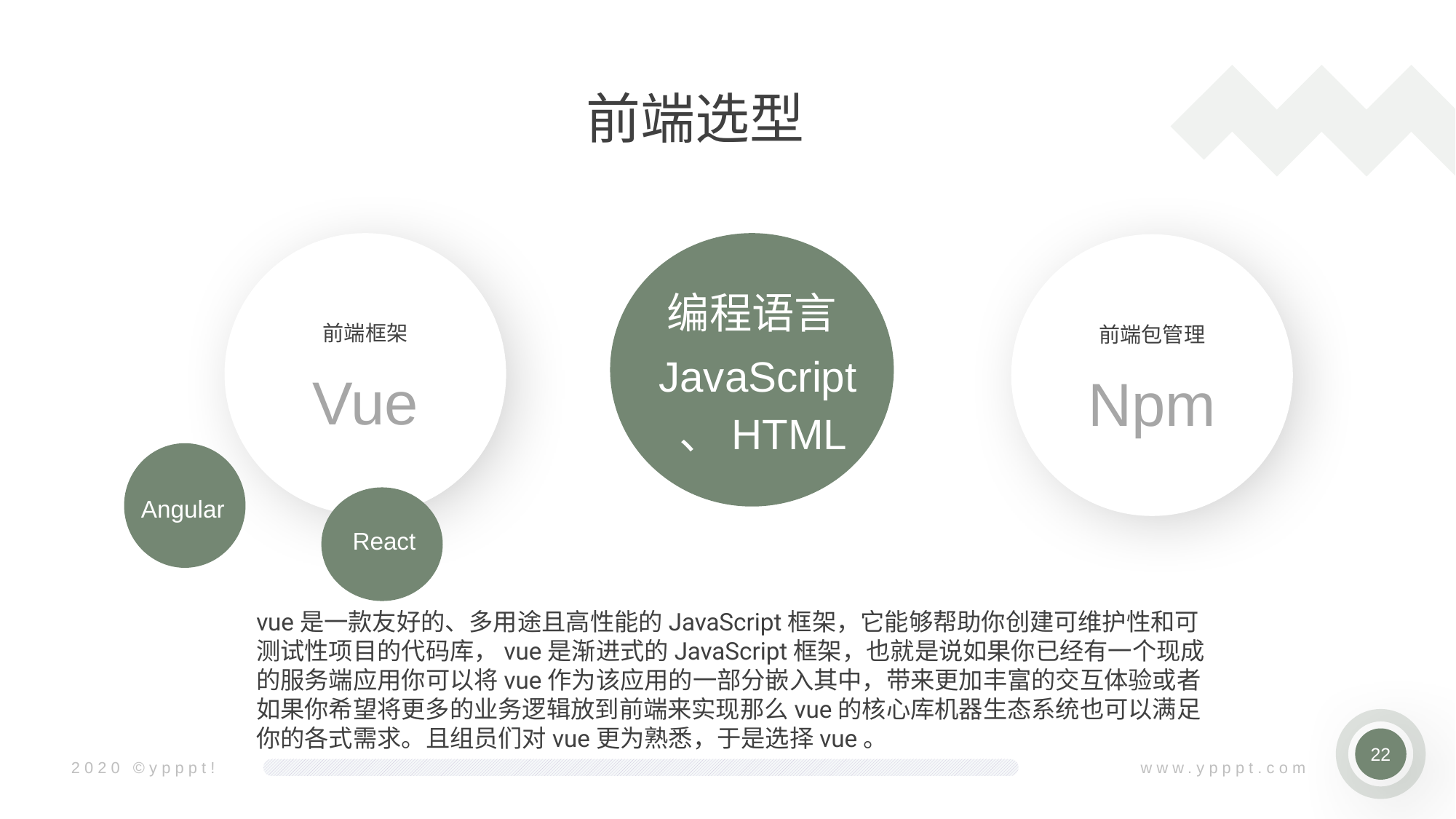

前端选型

编程语言
JavaScript、HTML

前端框架
Vue
前端包管理
Npm

Angular

React
vue是一款友好的、多用途且高性能的JavaScript框架，它能够帮助你创建可维护性和可测试性项目的代码库，vue是渐进式的JavaScript框架，也就是说如果你已经有一个现成的服务端应用你可以将vue作为该应用的一部分嵌入其中，带来更加丰富的交互体验或者如果你希望将更多的业务逻辑放到前端来实现那么vue的核心库机器生态系统也可以满足你的各式需求。且组员们对vue更为熟悉，于是选择vue。

22
2020 ©ypppt!
www.ypppt.com